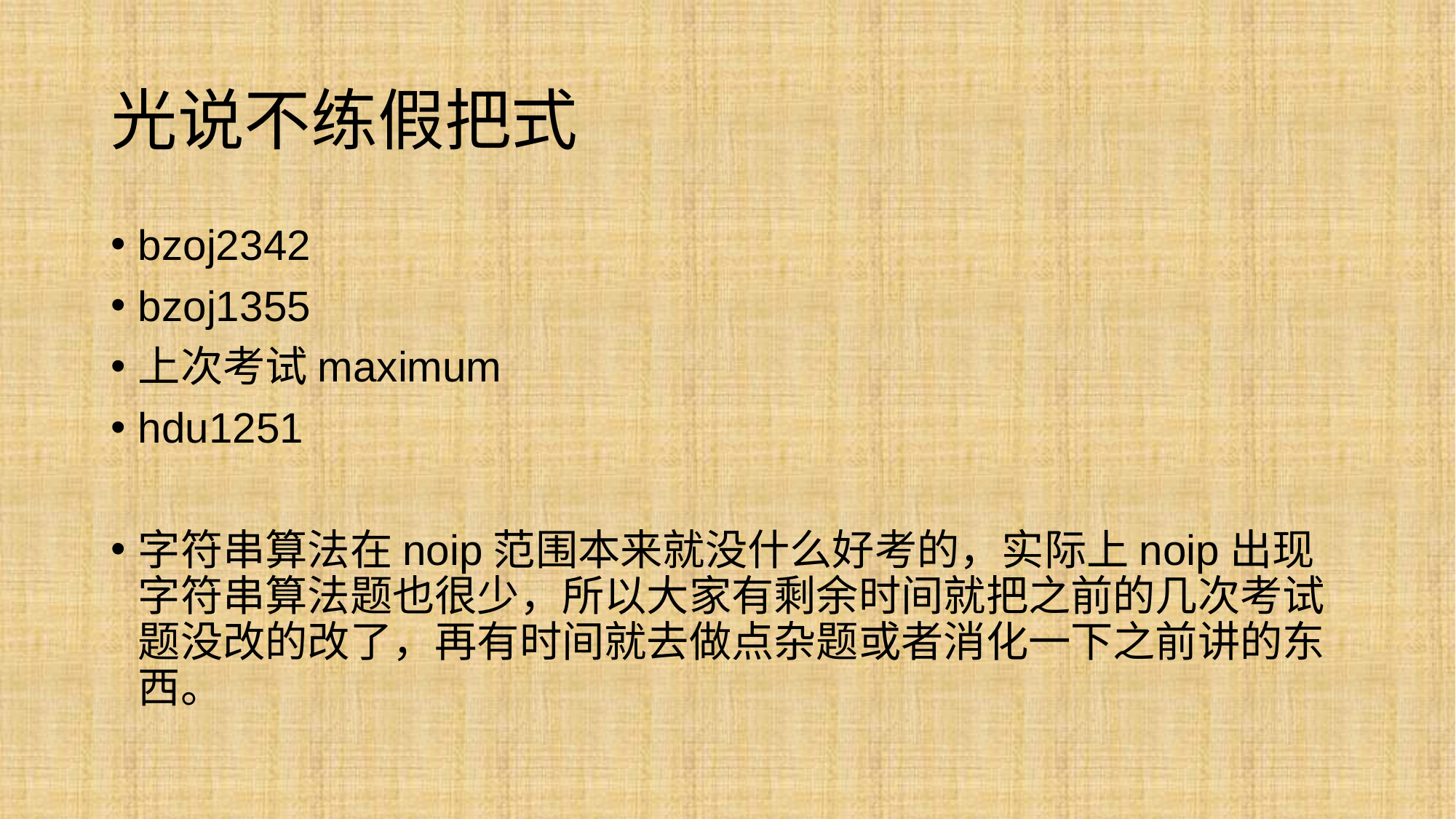

# 光说不练假把式
bzoj2342
bzoj1355
上次考试maximum
hdu1251

字符串算法在noip范围本来就没什么好考的，实际上noip出现字符串算法题也很少，所以大家有剩余时间就把之前的几次考试题没改的改了，再有时间就去做点杂题或者消化一下之前讲的东西。